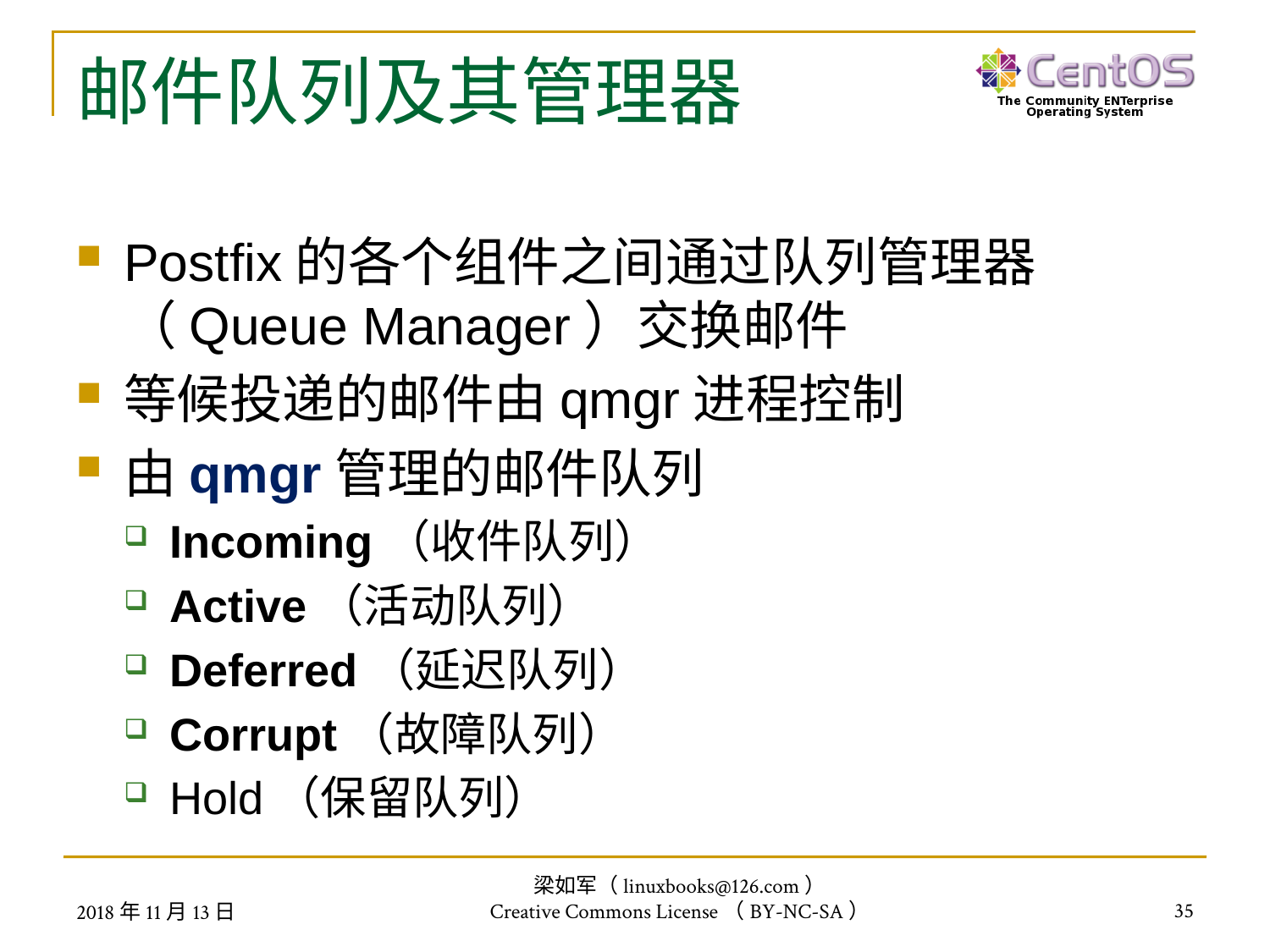

# 邮件队列及其管理器
Postfix的各个组件之间通过队列管理器（Queue Manager）交换邮件
等候投递的邮件由qmgr进程控制
由qmgr管理的邮件队列
Incoming（收件队列）
Active（活动队列）
Deferred（延迟队列）
Corrupt（故障队列）
Hold（保留队列）
梁如军（linuxbooks@126.com）
Creative Commons License（BY-NC-SA）
2018年11月13日
35